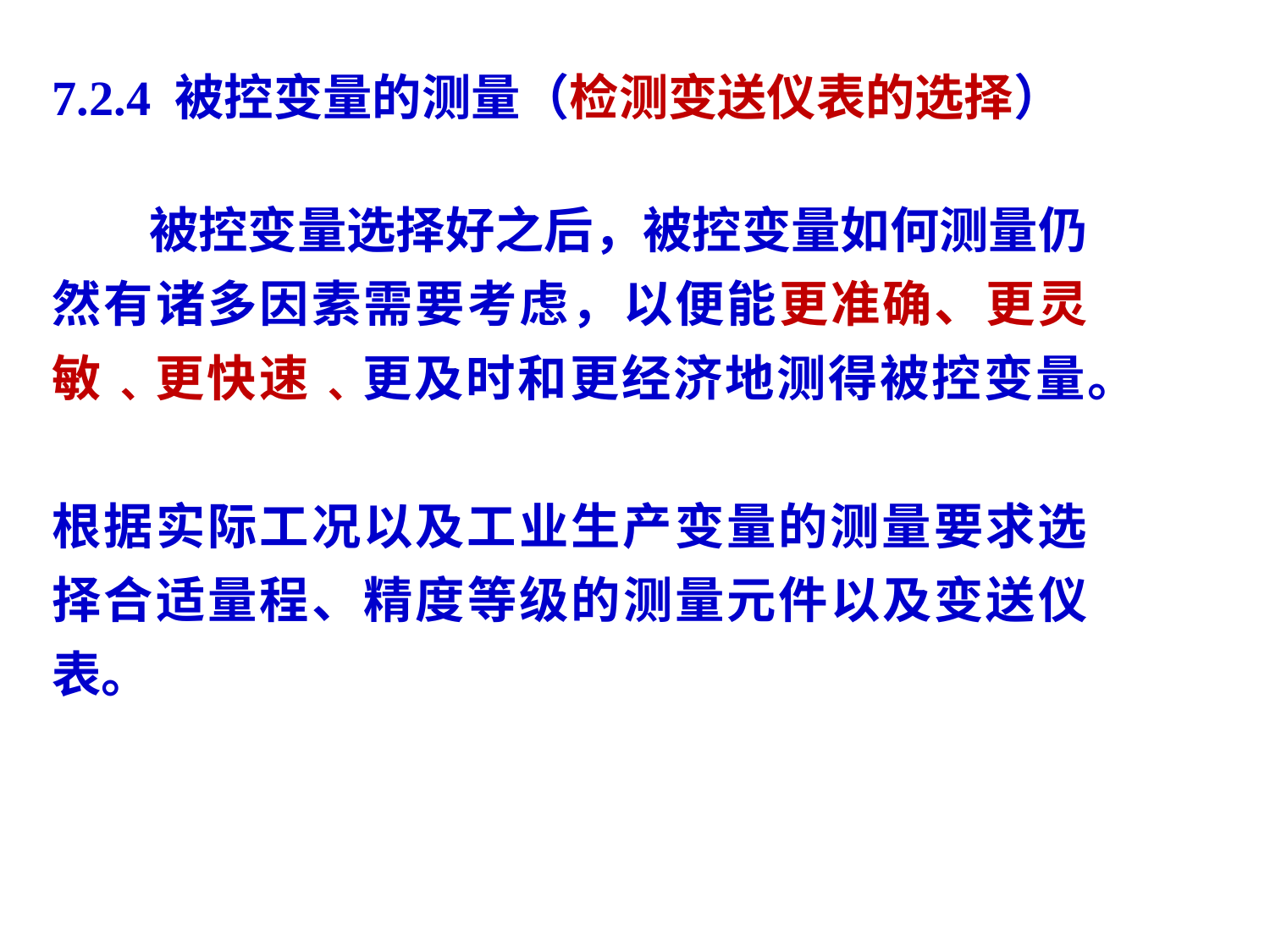

7.2.4 被控变量的测量（检测变送仪表的选择）

         被控变量选择好之后，被控变量如何测量仍然有诸多因素需要考虑，以便能更准确、更灵敏﹑更快速﹑更及时和更经济地测得被控变量。

根据实际工况以及工业生产变量的测量要求选择合适量程、精度等级的测量元件以及变送仪表。